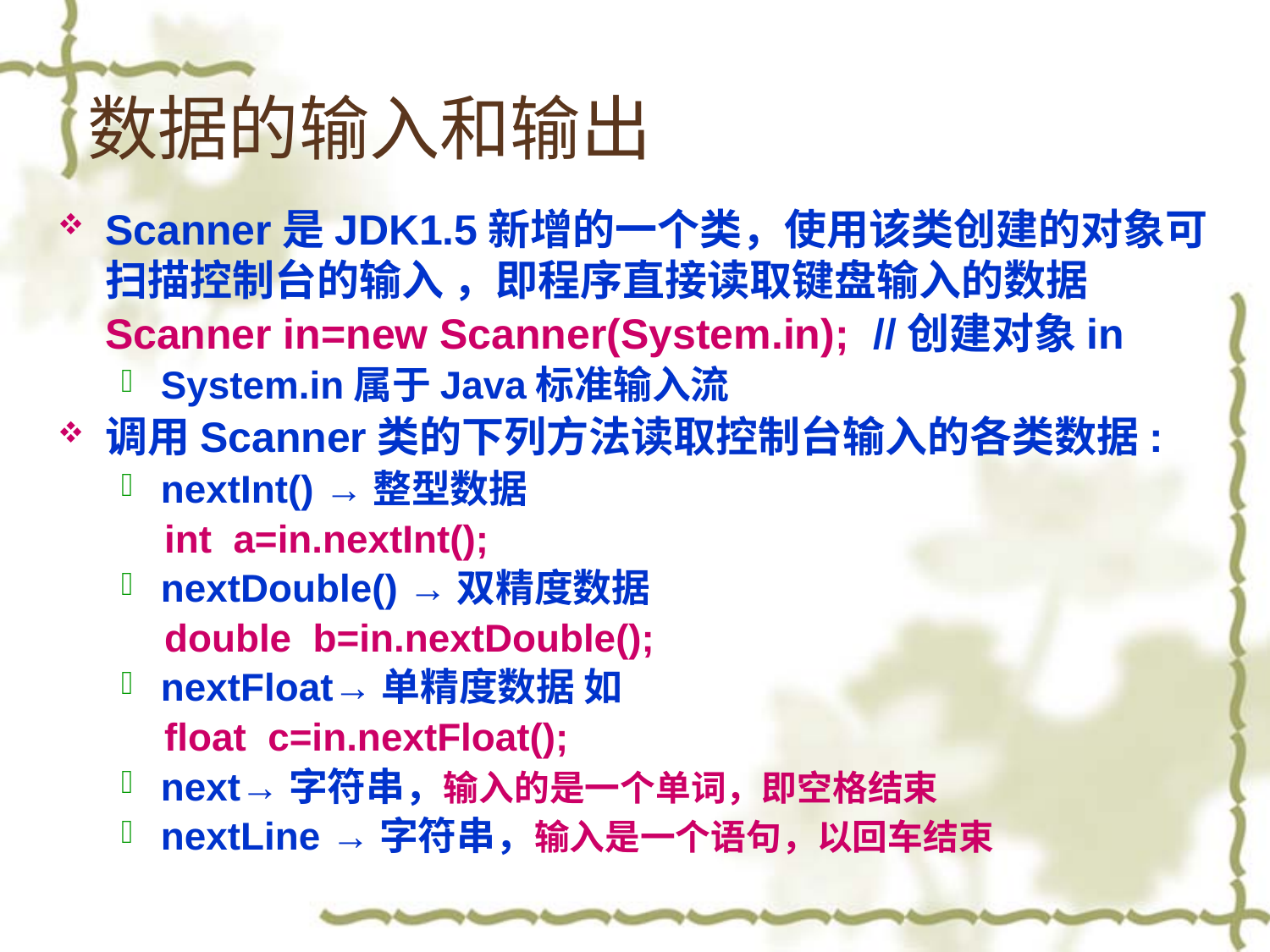

# 数据的输入和输出
Scanner是JDK1.5新增的一个类，使用该类创建的对象可扫描控制台的输入 ，即程序直接读取键盘输入的数据
    Scanner in=new Scanner(System.in);  //创建对象in
System.in属于Java标准输入流
调用Scanner类的下列方法读取控制台输入的各类数据:
nextInt() →整型数据
    int  a=in.nextInt();
nextDouble() →双精度数据
    double  b=in.nextDouble();
nextFloat→单精度数据 如
    float  c=in.nextFloat();
next→字符串，输入的是一个单词，即空格结束
nextLine →字符串，输入是一个语句，以回车结束